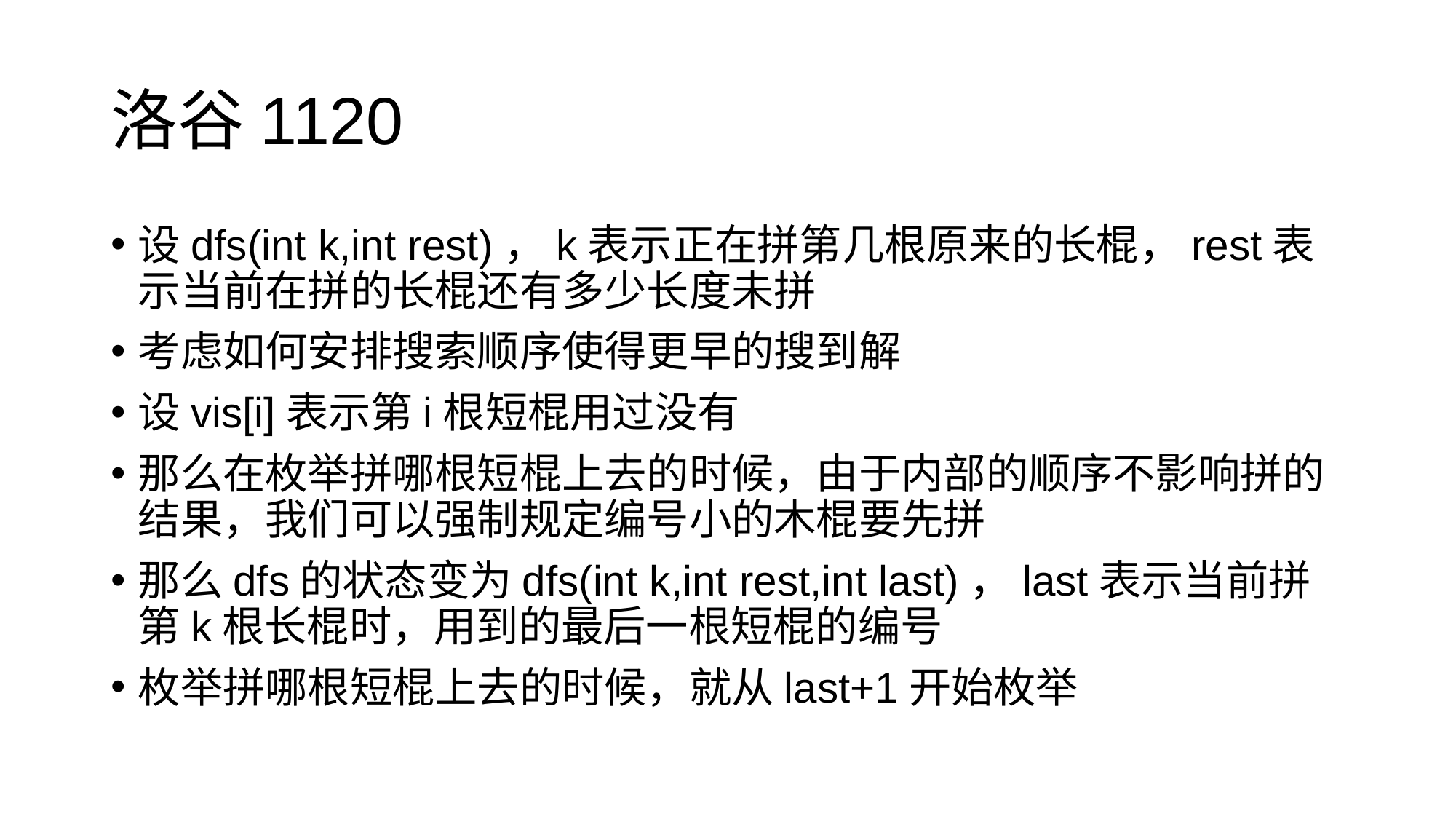

# 洛谷1120
设dfs(int k,int rest)，k表示正在拼第几根原来的长棍，rest表示当前在拼的长棍还有多少长度未拼
考虑如何安排搜索顺序使得更早的搜到解
设vis[i]表示第i根短棍用过没有
那么在枚举拼哪根短棍上去的时候，由于内部的顺序不影响拼的结果，我们可以强制规定编号小的木棍要先拼
那么dfs的状态变为dfs(int k,int rest,int last)，last表示当前拼第k根长棍时，用到的最后一根短棍的编号
枚举拼哪根短棍上去的时候，就从last+1开始枚举